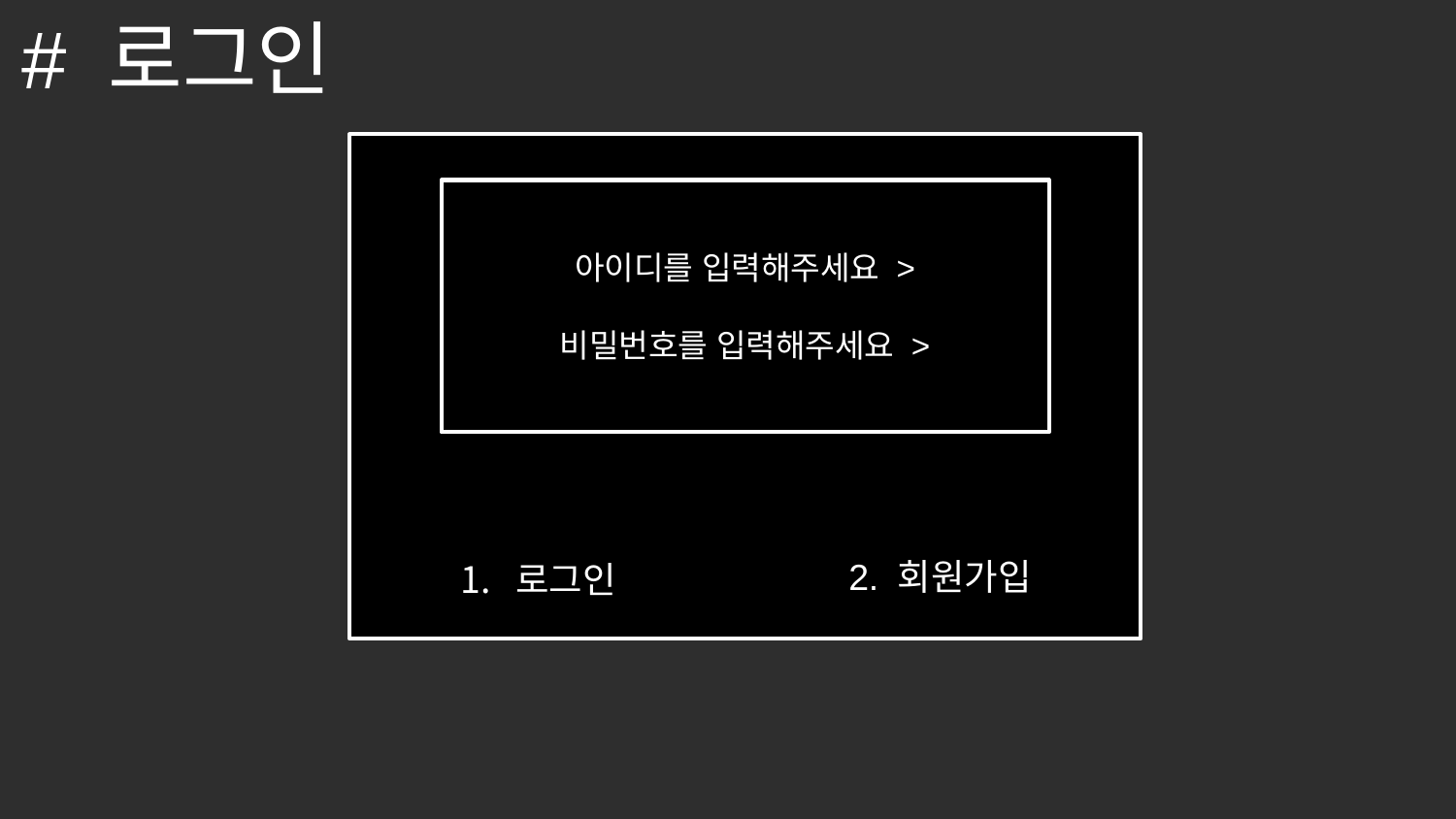

# 로그인

아이디를 입력해주세요 >

비밀번호를 입력해주세요 >
2. 회원가입
로그인